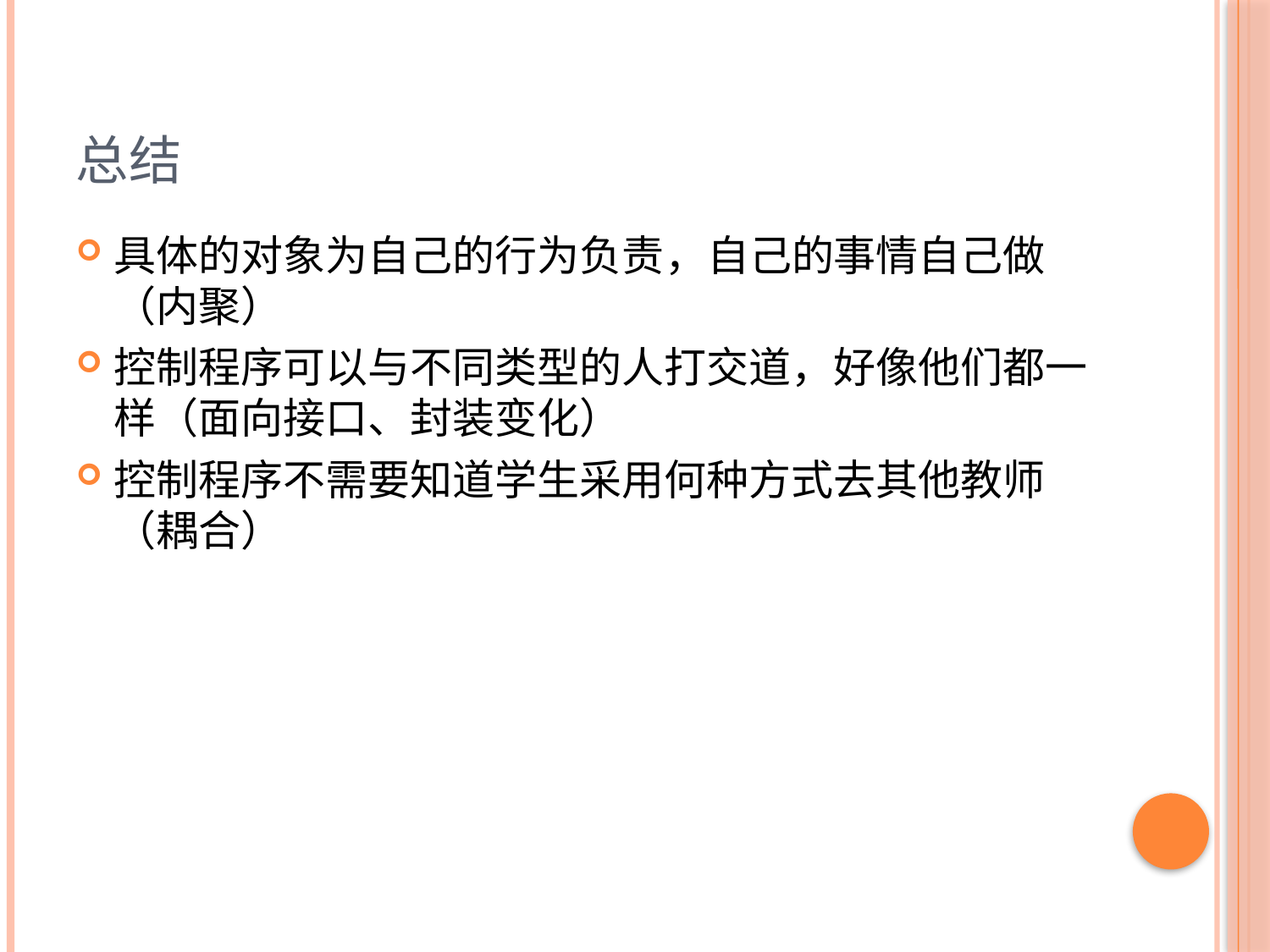

# 总结
具体的对象为自己的行为负责，自己的事情自己做（内聚）
控制程序可以与不同类型的人打交道，好像他们都一样（面向接口、封装变化）
控制程序不需要知道学生采用何种方式去其他教师（耦合）